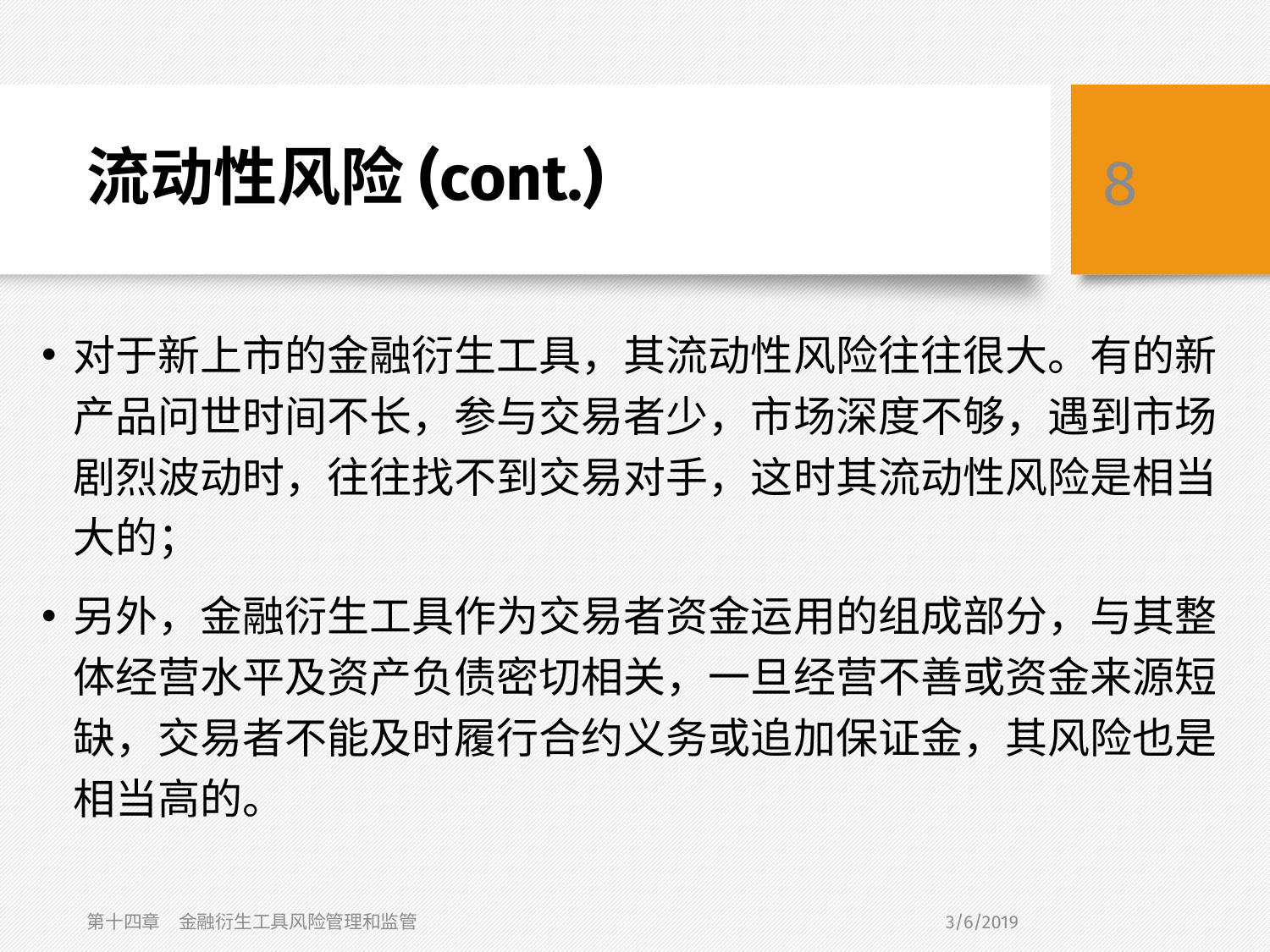

# 流动性风险(cont.)
8
对于新上市的金融衍生工具，其流动性风险往往很大。有的新产品问世时间不长，参与交易者少，市场深度不够，遇到市场剧烈波动时，往往找不到交易对手，这时其流动性风险是相当大的；
另外，金融衍生工具作为交易者资金运用的组成部分，与其整体经营水平及资产负债密切相关，一旦经营不善或资金来源短缺，交易者不能及时履行合约义务或追加保证金，其风险也是相当高的。

3/6/2019
第十四章　金融衍生工具风险管理和监管